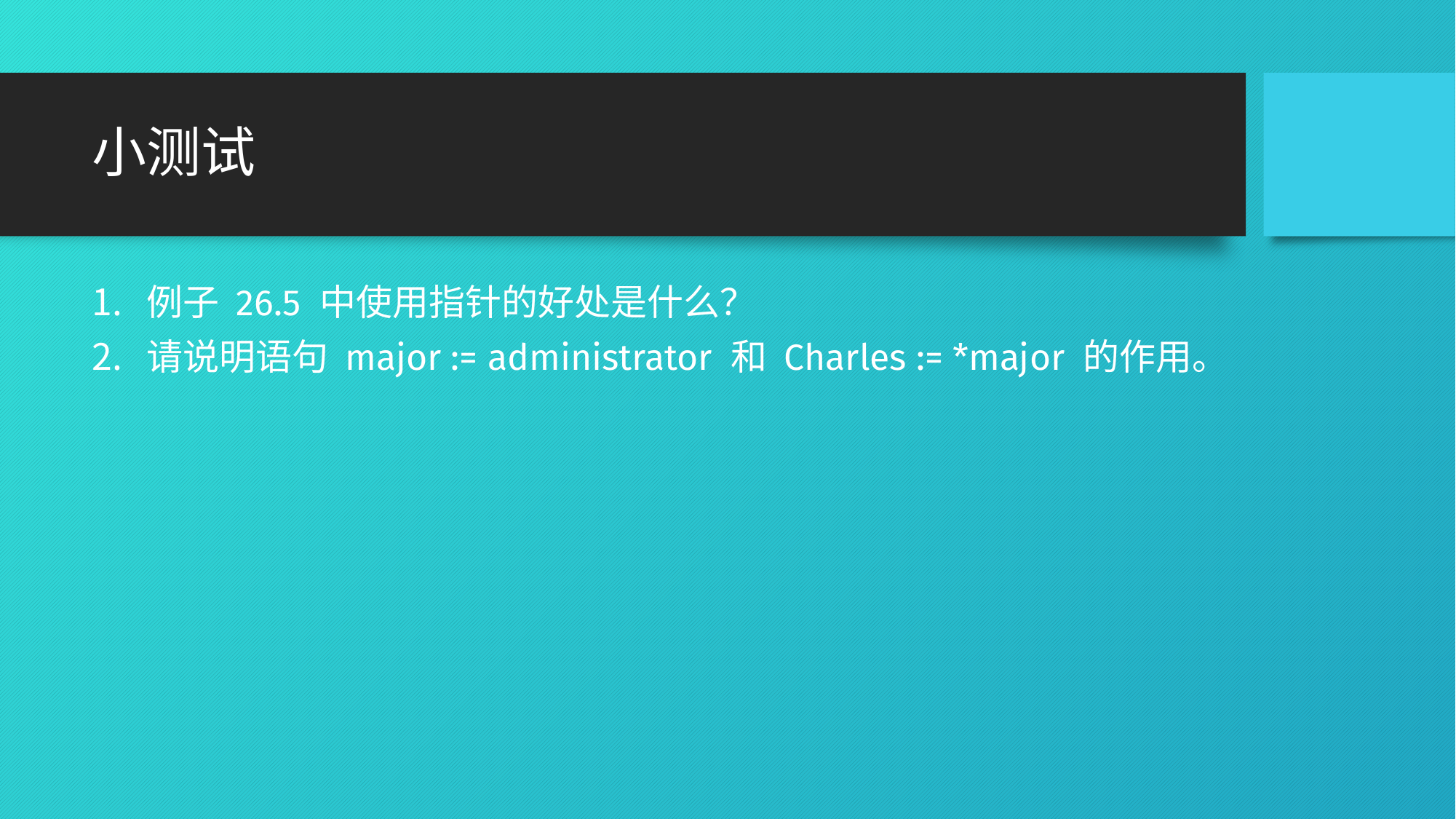

# 小测试
例子 26.5 中使用指针的好处是什么？
请说明语句 major := administrator 和 Charles := *major 的作用。